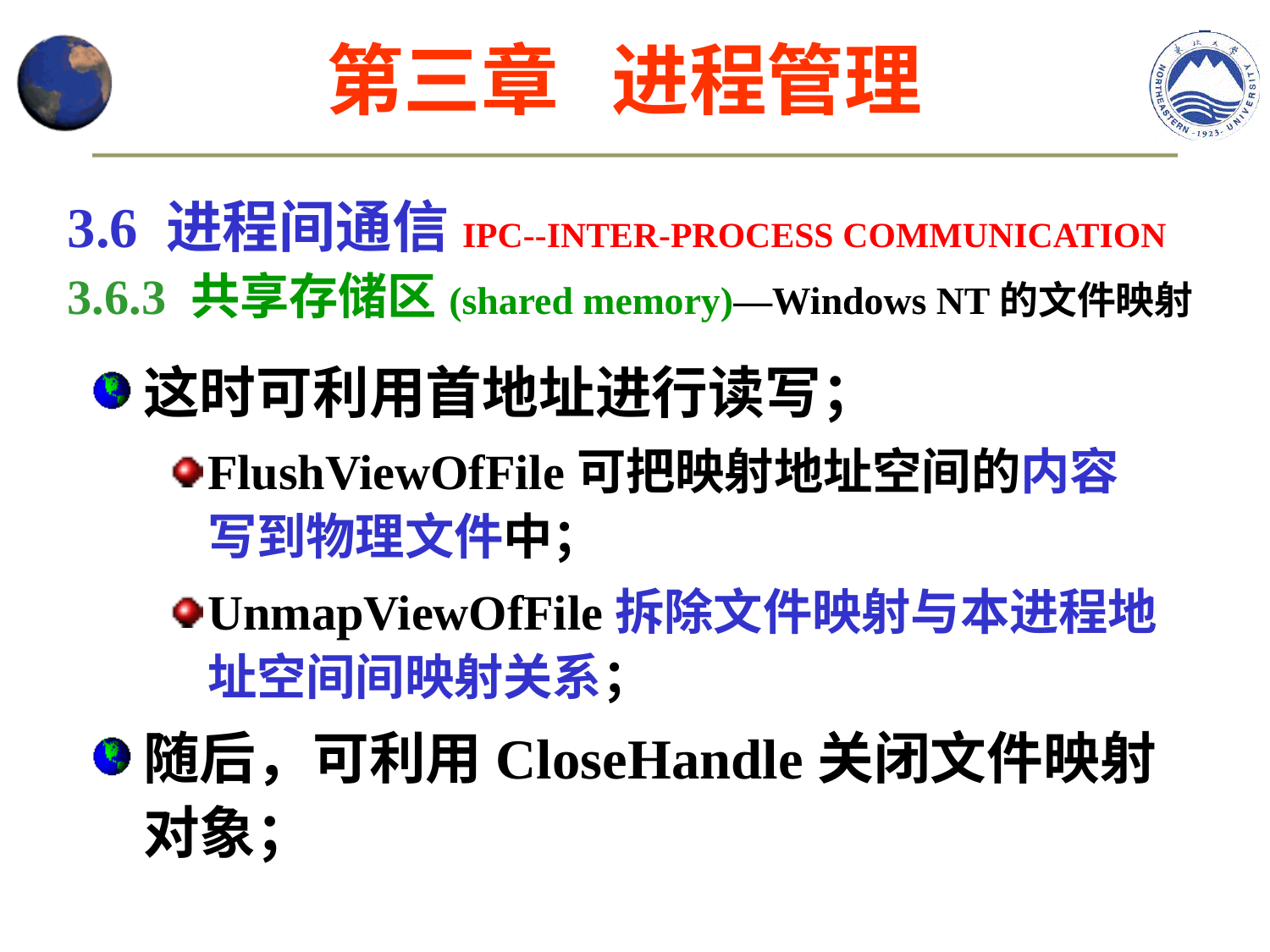

第三章   进程管理
3.6 进程间通信IPC--INTER-PROCESS COMMUNICATION
3.6.3 共享存储区(shared memory)—Windows NT的文件映射
这时可利用首地址进行读写；
FlushViewOfFile可把映射地址空间的内容写到物理文件中；
UnmapViewOfFile拆除文件映射与本进程地址空间间映射关系；
随后，可利用CloseHandle关闭文件映射对象；